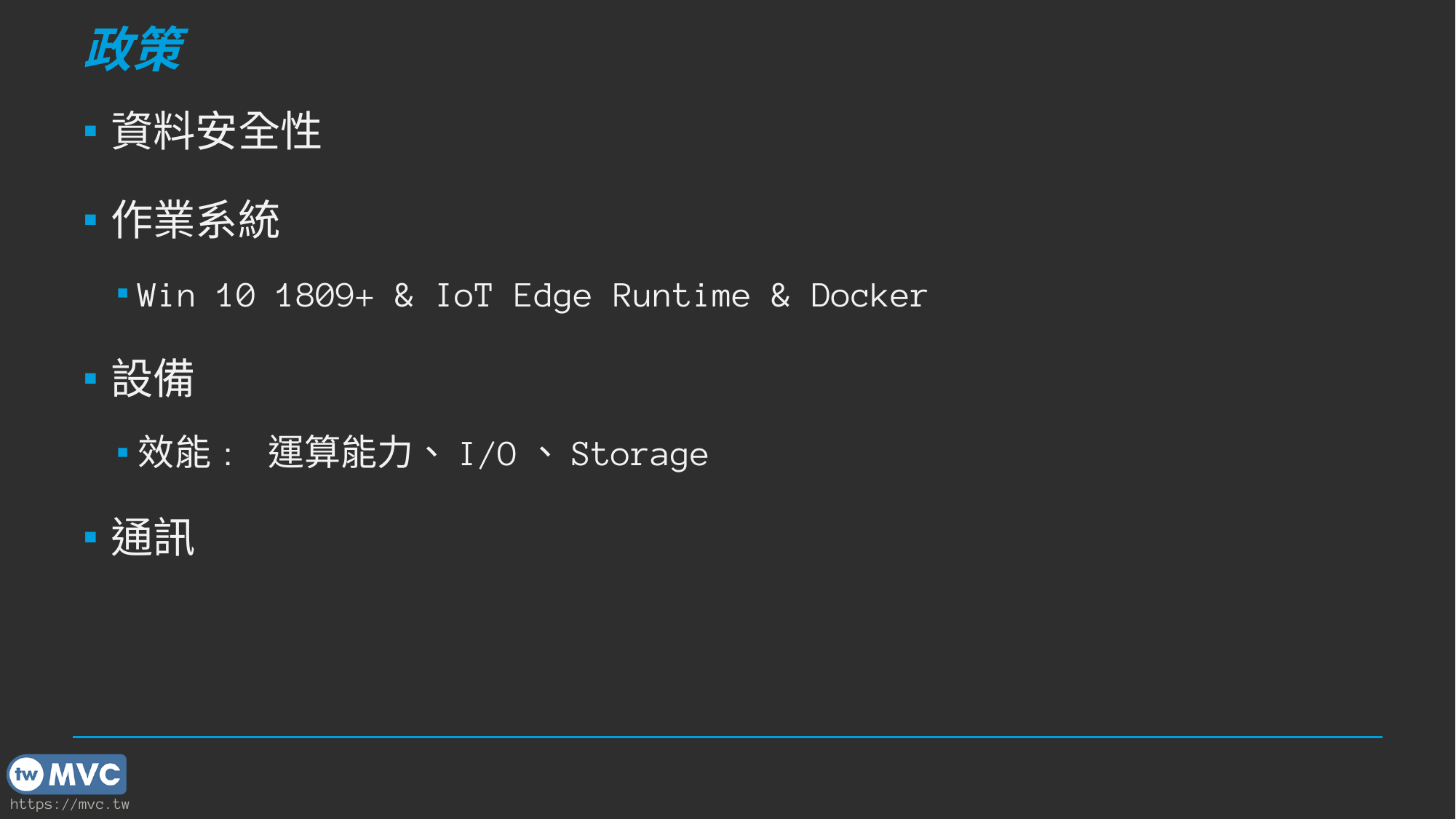

# 政策
資料安全性
作業系統
Win 10 1809+ & IoT Edge Runtime & Docker
設備
效能: 運算能力、I/O、Storage
通訊